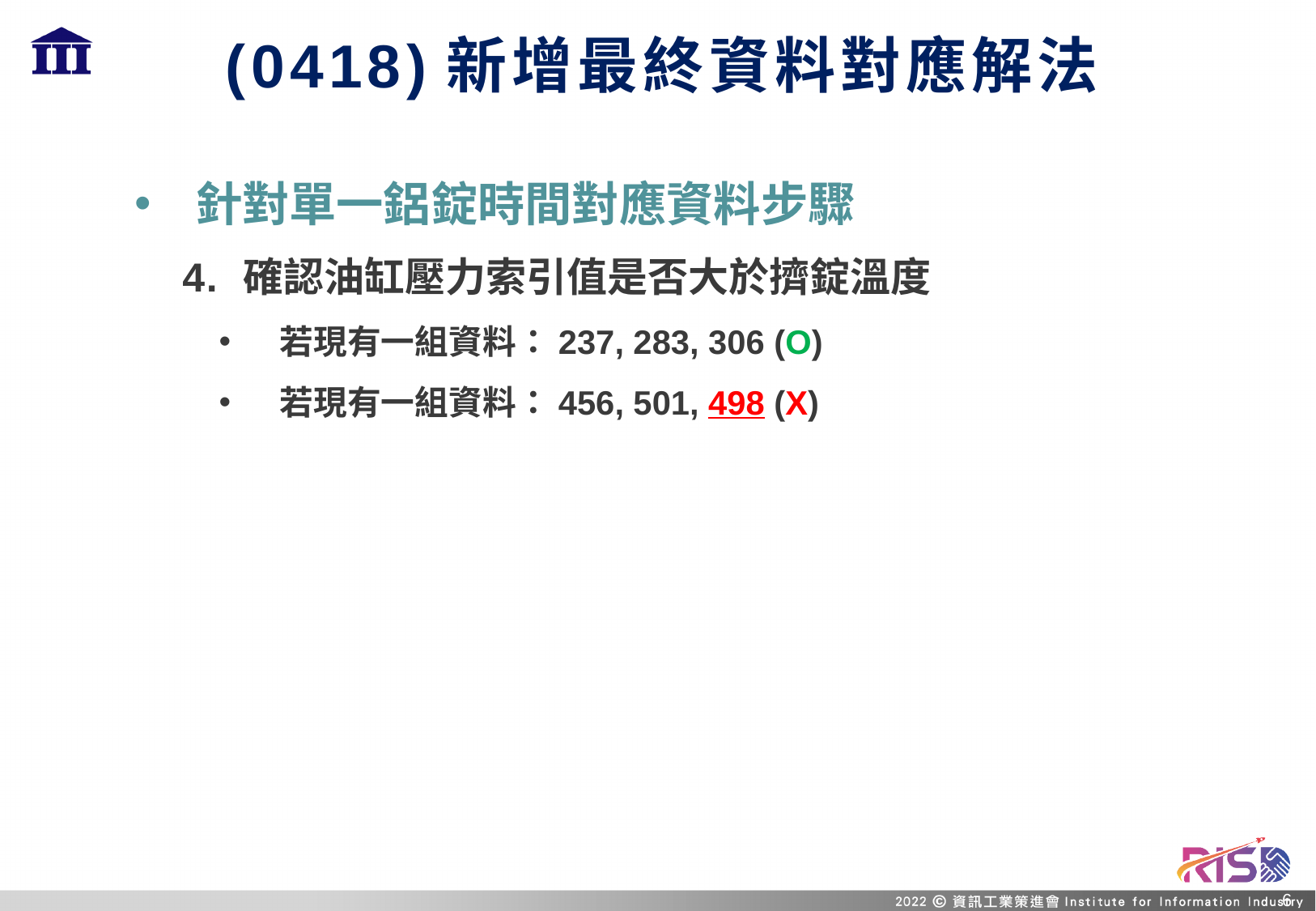

# (0418)新增最終資料對應解法
針對單一鋁錠時間對應資料步驟
確認油缸壓力索引值是否大於擠錠溫度
若現有一組資料：237, 283, 306 (O)
若現有一組資料：456, 501, 498 (X)
6